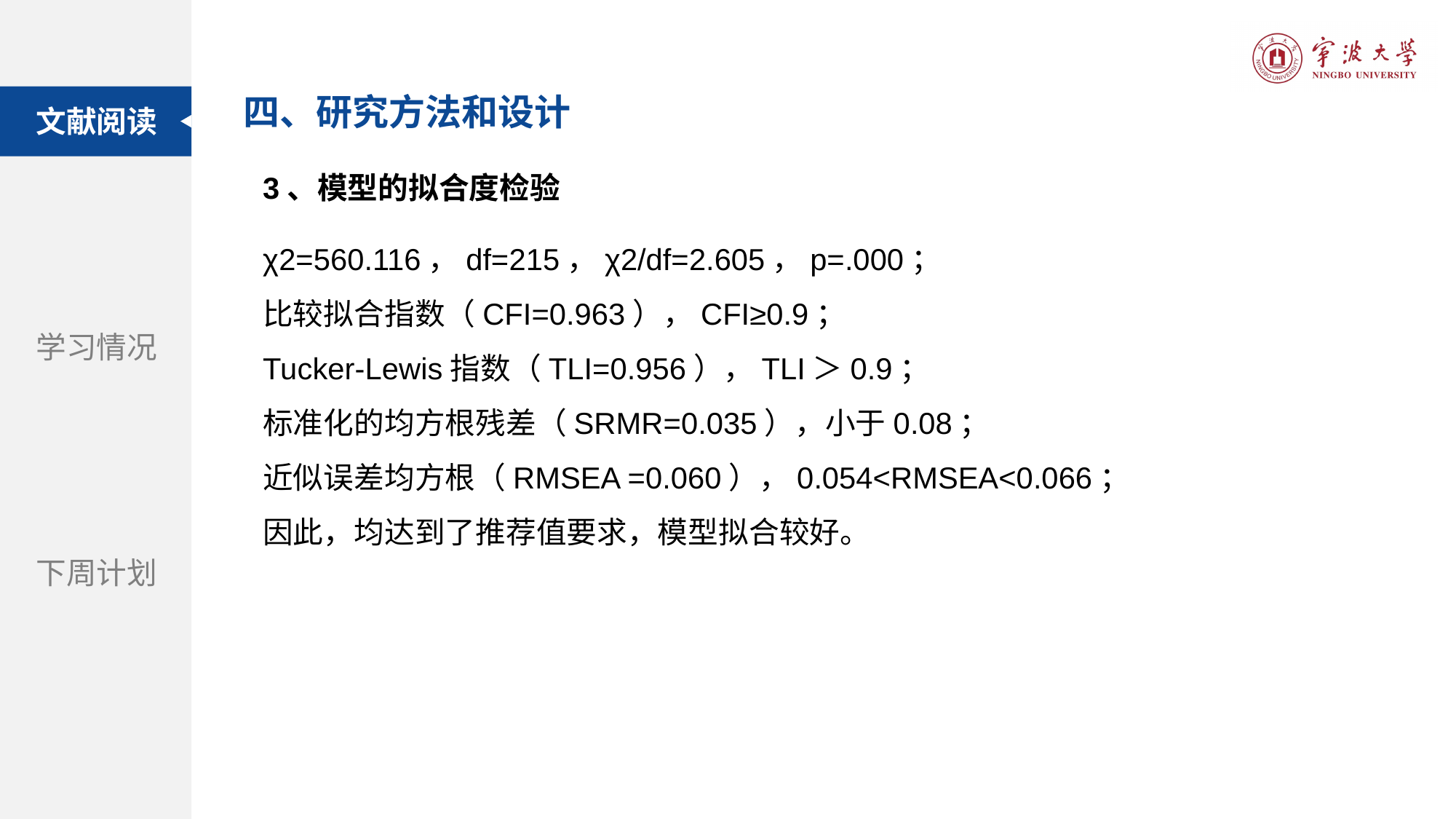

四、研究方法和设计

文献阅读
3、模型的拟合度检验
题目：自动驾驶汽车和街道设计：使用虚拟现实实验探索中央分隔带在提高行人过街安全性方面的作用
χ2=560.116，df=215，χ2/df=2.605，p=.000；
比较拟合指数（CFI=0.963），CFI≥0.9；
Tucker-Lewis指数（TLI=0.956），TLI＞0.9；
标准化的均方根残差（SRMR=0.035），小于0.08；
近似误差均方根（RMSEA =0.060），0.054<RMSEA<0.066；
因此，均达到了推荐值要求，模型拟合较好。
学习情况
期刊：Accident Analysis and Prevention
下周计划